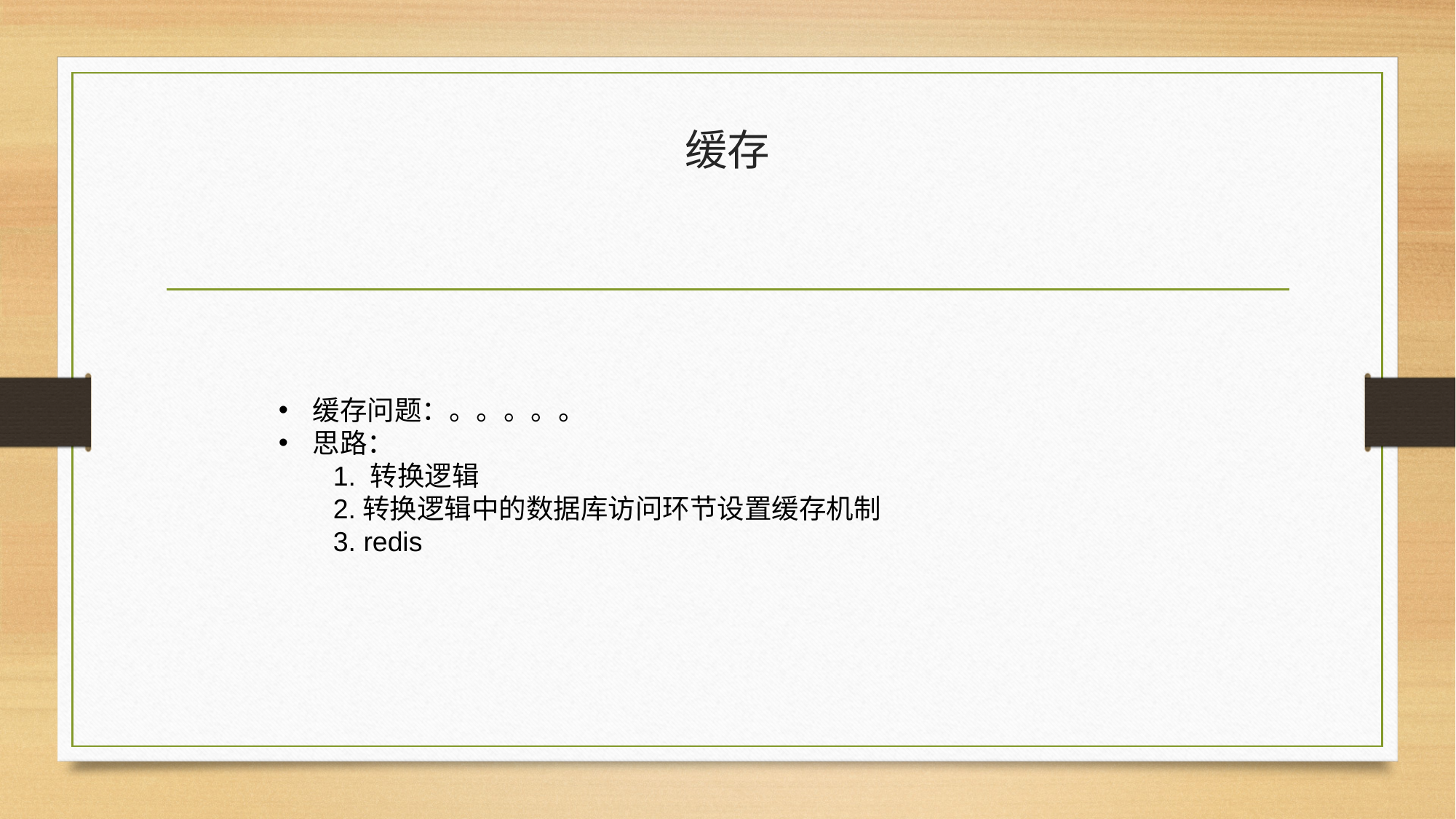

# 缓存
缓存问题：。。。。。
思路：
1. 转换逻辑
2.转换逻辑中的数据库访问环节设置缓存机制
3. redis